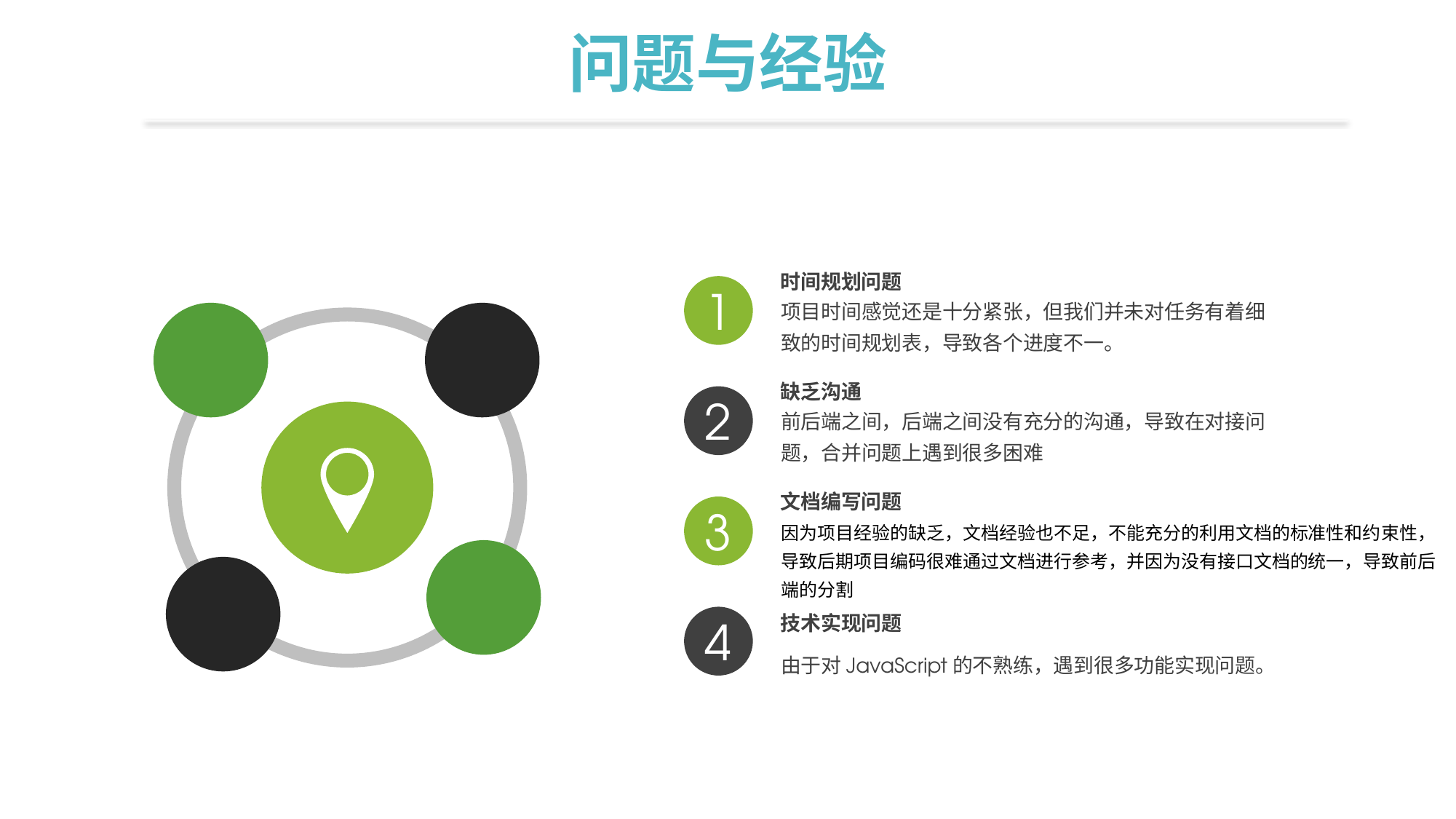

点击此处添加标题
问题与经验
时间规划问题
1
项目时间感觉还是十分紧张，但我们并未对任务有着细致的时间规划表，导致各个进度不一。

缺乏沟通
2
前后端之间，后端之间没有充分的沟通，导致在对接问题，合并问题上遇到很多困难

文档编写问题
3
因为项目经验的缺乏，文档经验也不足，不能充分的利用文档的标准性和约束性，
导致后期项目编码很难通过文档进行参考，并因为没有接口文档的统一，导致前后
端的分割

技术实现问题
4
由于对JavaScript的不熟练，遇到很多功能实现问题。